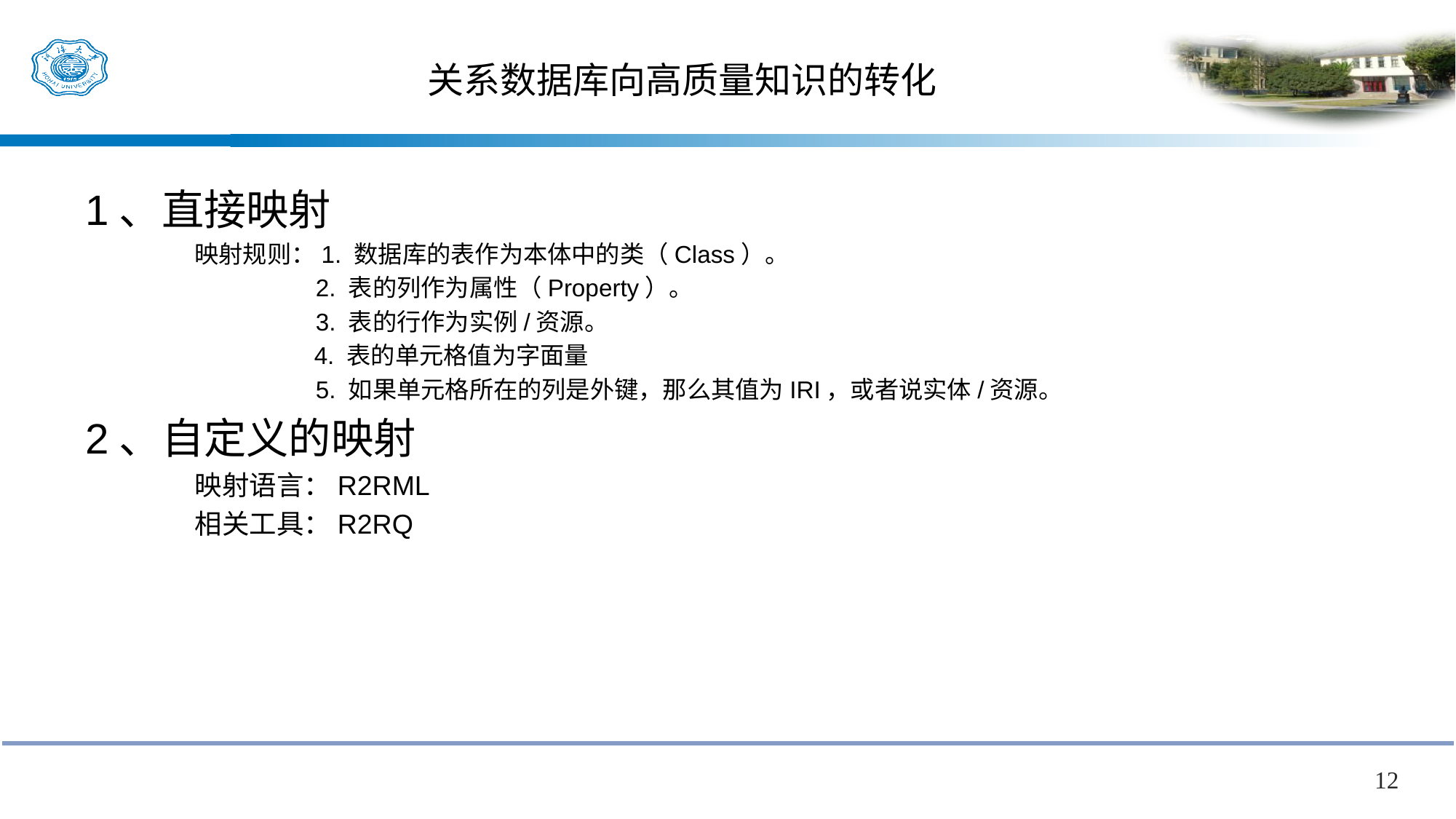

# 关系数据库向高质量知识的转化
1、直接映射
	映射规则：1. 数据库的表作为本体中的类（Class）。
	                  2. 表的列作为属性（Property）。
	                  3. 表的行作为实例/资源。
                                  4. 表的单元格值为字面量
	                  5. 如果单元格所在的列是外键，那么其值为IRI，或者说实体/资源。
2、自定义的映射
	映射语言：R2RML
	相关工具：R2RQ
12